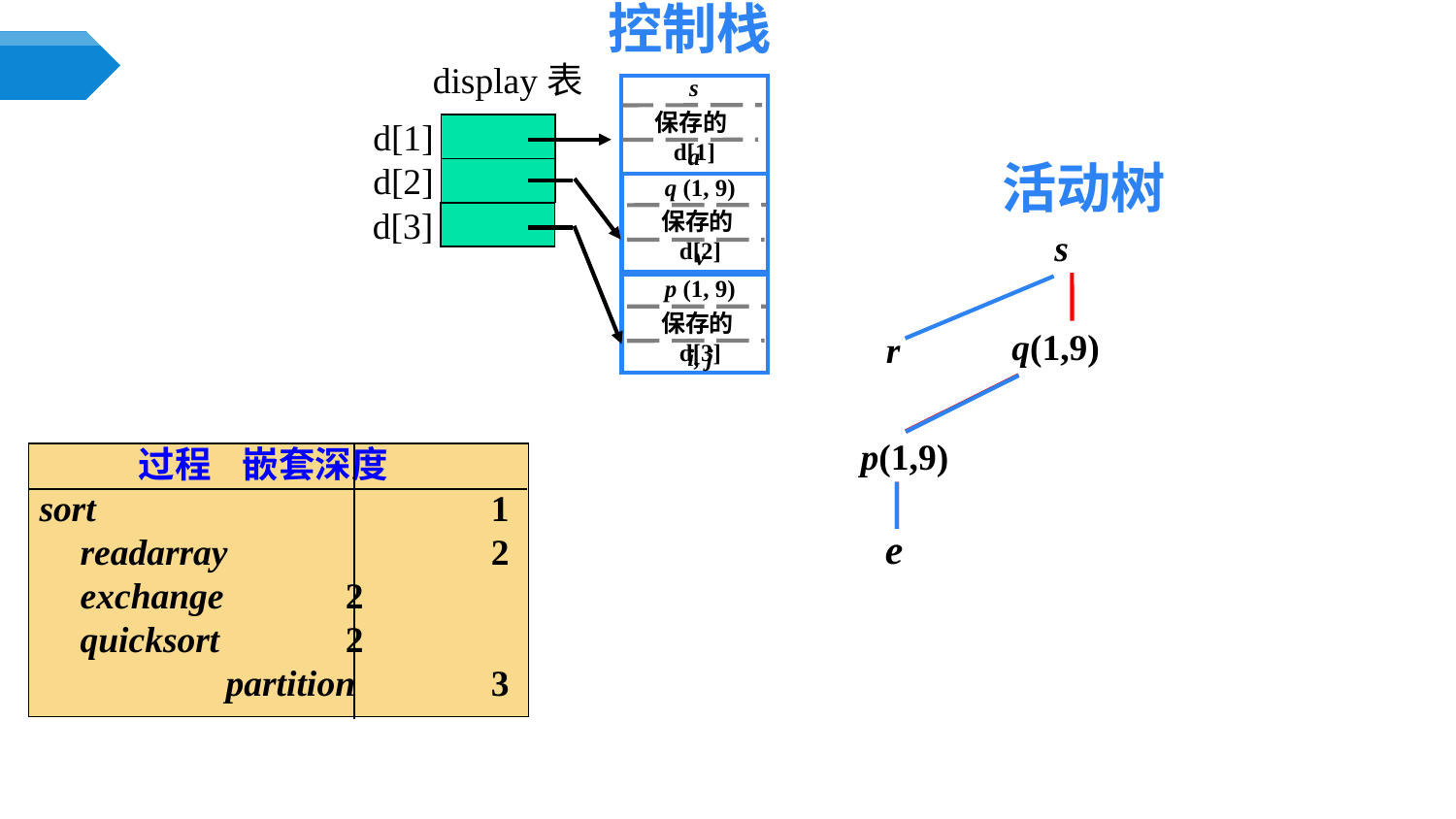

控制栈
display表
s

保存的d[1]

a
d[1]

活动树
d[2]

q (1, 9)

保存的d[2]

v

d[3]

s
p (1, 9)

保存的d[3]

i, j

q(1,9)
r

p(1,9)
	      过程	  嵌套深度
sort		             1
	readarray	             2
	exchange	             2
	quicksort	             2
		partition	             3

e